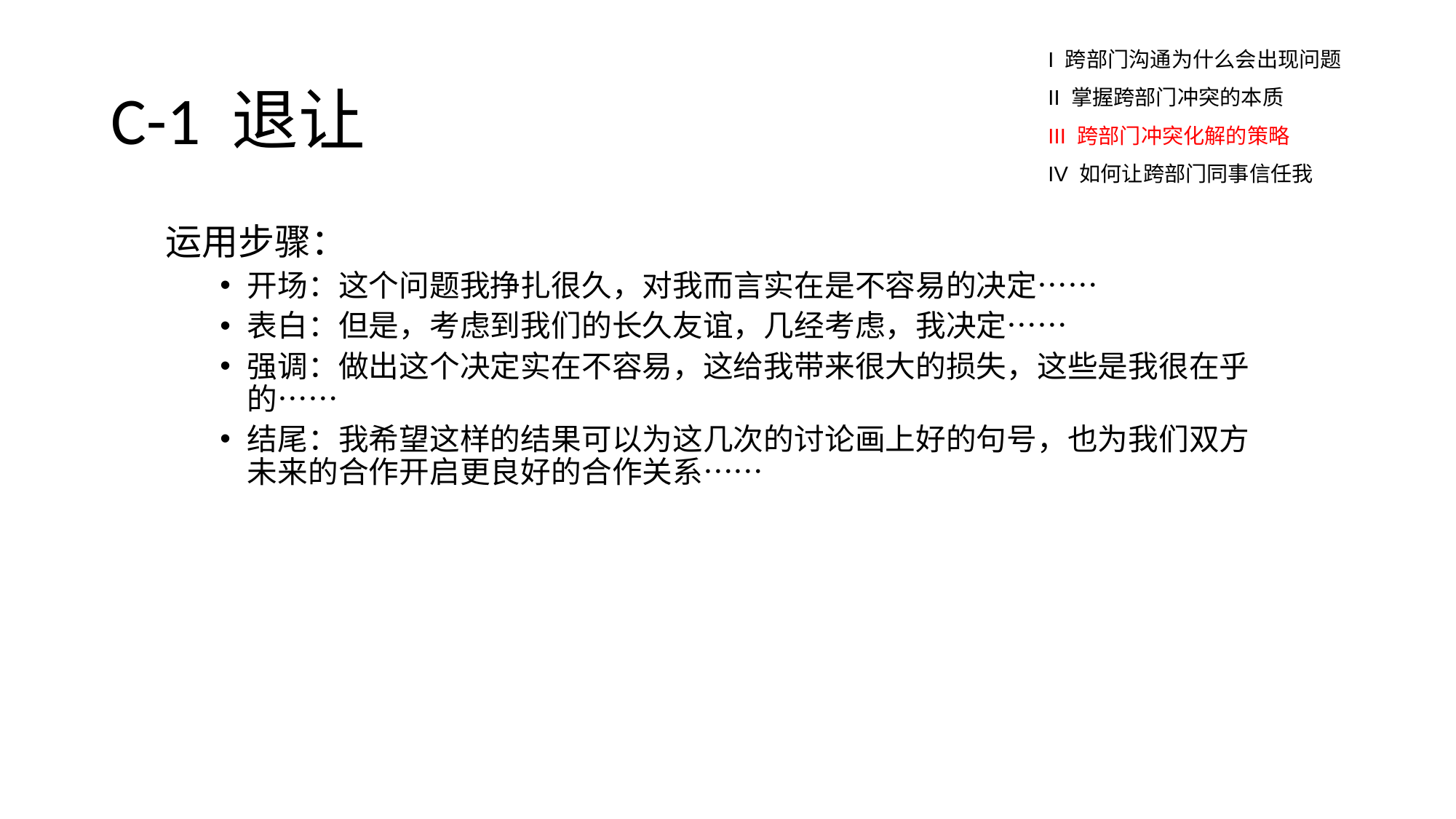

# C-1 退让
I 跨部门沟通为什么会出现问题
II 掌握跨部门冲突的本质
III 跨部门冲突化解的策略
IV 如何让跨部门同事信任我
运用步骤：
开场：这个问题我挣扎很久，对我而言实在是不容易的决定……
表白：但是，考虑到我们的长久友谊，几经考虑，我决定……
强调：做出这个决定实在不容易，这给我带来很大的损失，这些是我很在乎的……
结尾：我希望这样的结果可以为这几次的讨论画上好的句号，也为我们双方未来的合作开启更良好的合作关系……